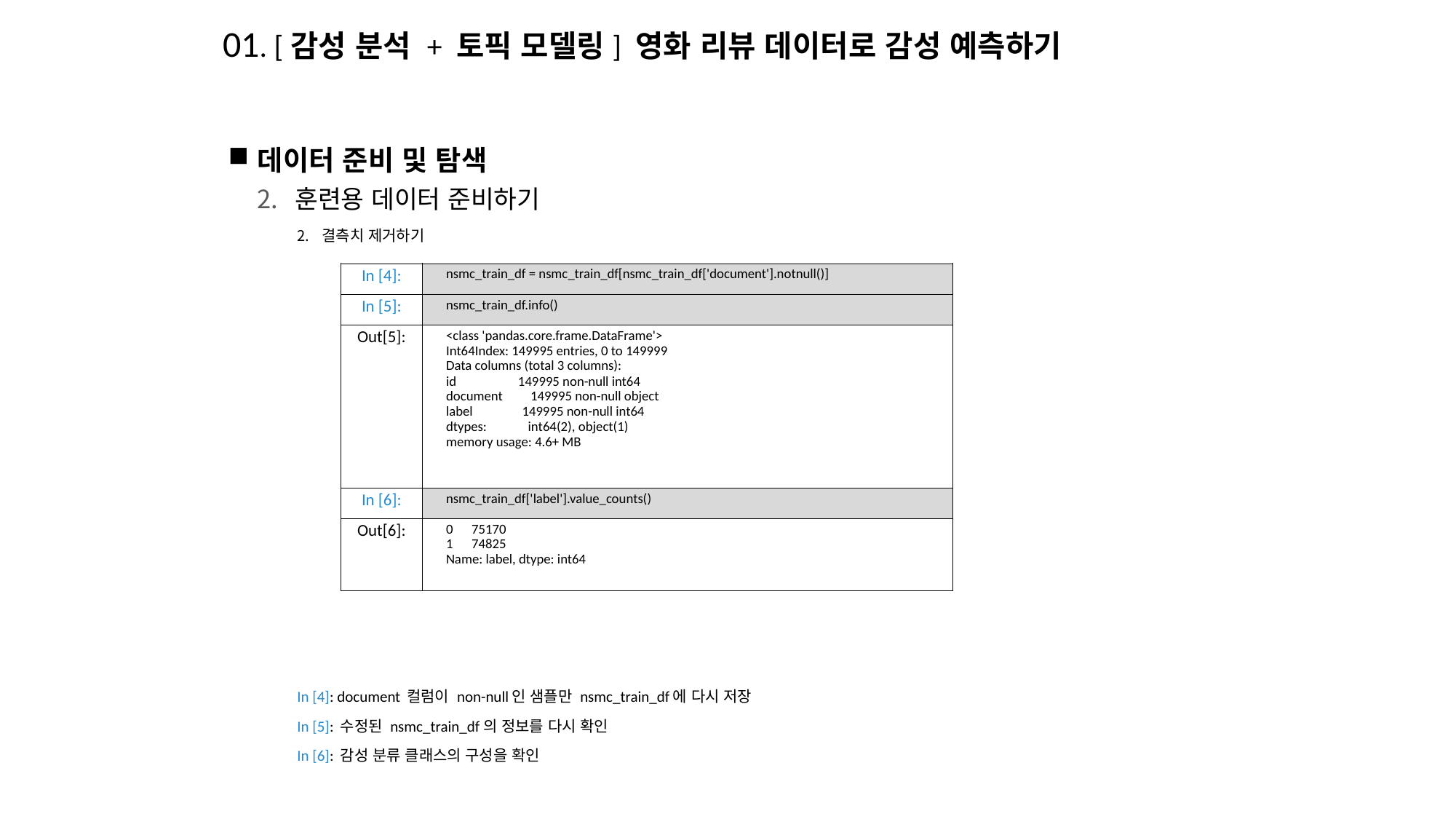

# 01. [감성 분석 + 토픽 모델링] 영화 리뷰 데이터로 감성 예측하기
데이터 준비 및 탐색
훈련용 데이터 준비하기
결측치 제거하기

In [4]: document 컬럼이 non-null인 샘플만 nsmc_train_df에 다시 저장
In [5]: 수정된 nsmc_train_df의 정보를 다시 확인
In [6]: 감성 분류 클래스의 구성을 확인
| In [4]: | nsmc\_train\_df = nsmc\_train\_df[nsmc\_train\_df['document'].notnull()] |
| --- | --- |
| In [5]: | nsmc\_train\_df.info() |
| Out[5]: | <class 'pandas.core.frame.DataFrame'> Int64Index: 149995 entries, 0 to 149999 Data columns (total 3 columns): id 149995 non-null int64 document 149995 non-null object label 149995 non-null int64 dtypes: int64(2), object(1) memory usage: 4.6+ MB |
| In [6]: | nsmc\_train\_df['label'].value\_counts() |
| Out[6]: | 0 75170 1 74825 Name: label, dtype: int64 |